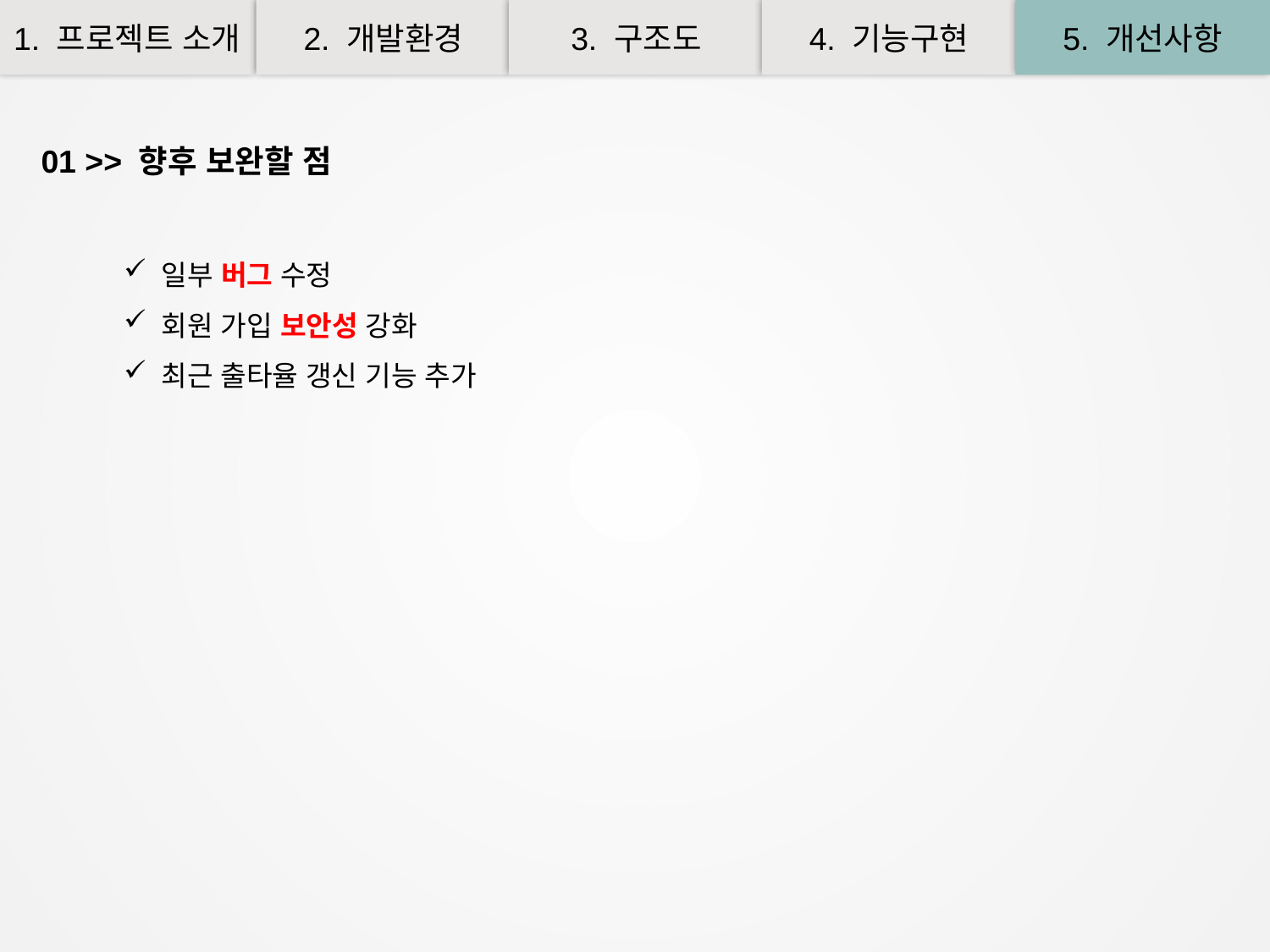

1. 프로젝트 소개
2. 개발환경
3. 구조도
4. 기능구현
5. 개선사항
01 >> 향후 보완할 점
 일부 버그 수정
 회원 가입 보안성 강화
 최근 출타율 갱신 기능 추가